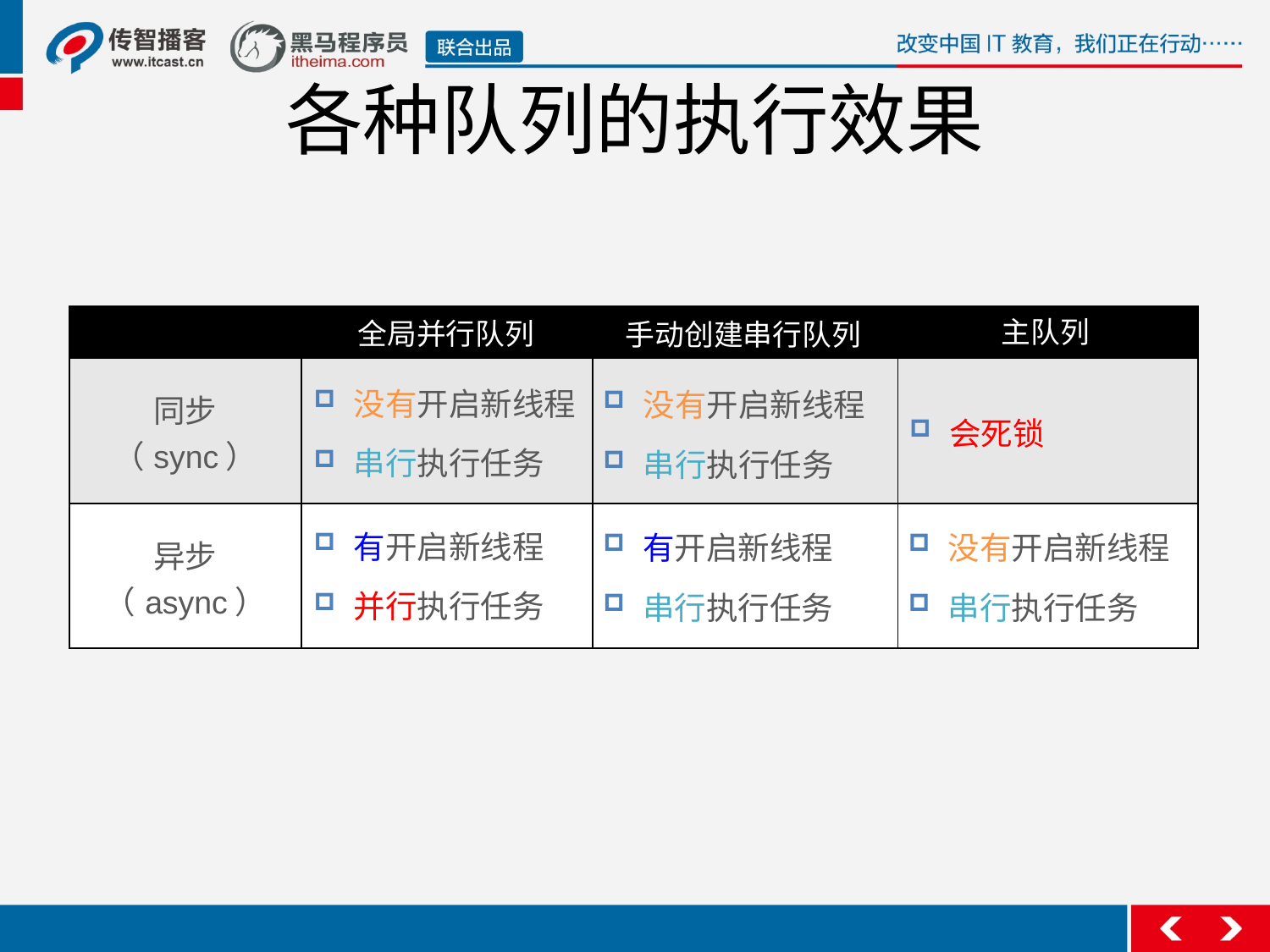

# 各种队列的执行效果
主队列
全局并行队列
手动创建串行队列
|  |  |  |  |
| --- | --- | --- | --- |
|  |  |  |  |
|  |  |  |  |
同步（sync）
没有开启新线程
串行执行任务
会死锁
没有开启新线程
串行执行任务
有开启新线程
并行执行任务
有开启新线程
串行执行任务
没有开启新线程
串行执行任务
异步（async）